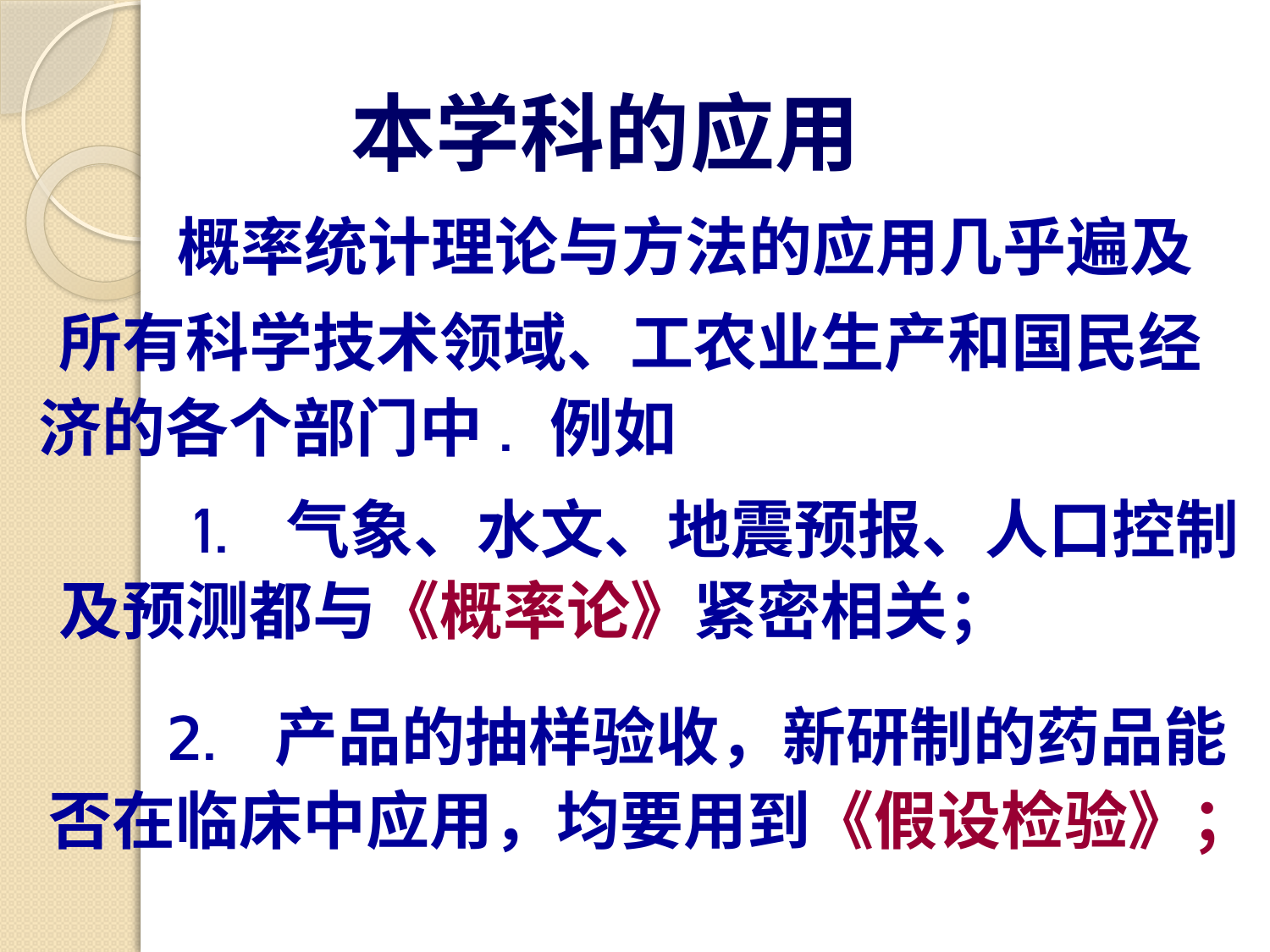

本学科的应用
概率统计理论与方法的应用几乎遍及
所有科学技术领域、工农业生产和国民经
济的各个部门中. 例如
      1.  气象、水文、地震预报、人口控制
及预测都与《概率论》紧密相关；
2.  产品的抽样验收，新研制的药品能
否在临床中应用，均要用到《假设检验》；